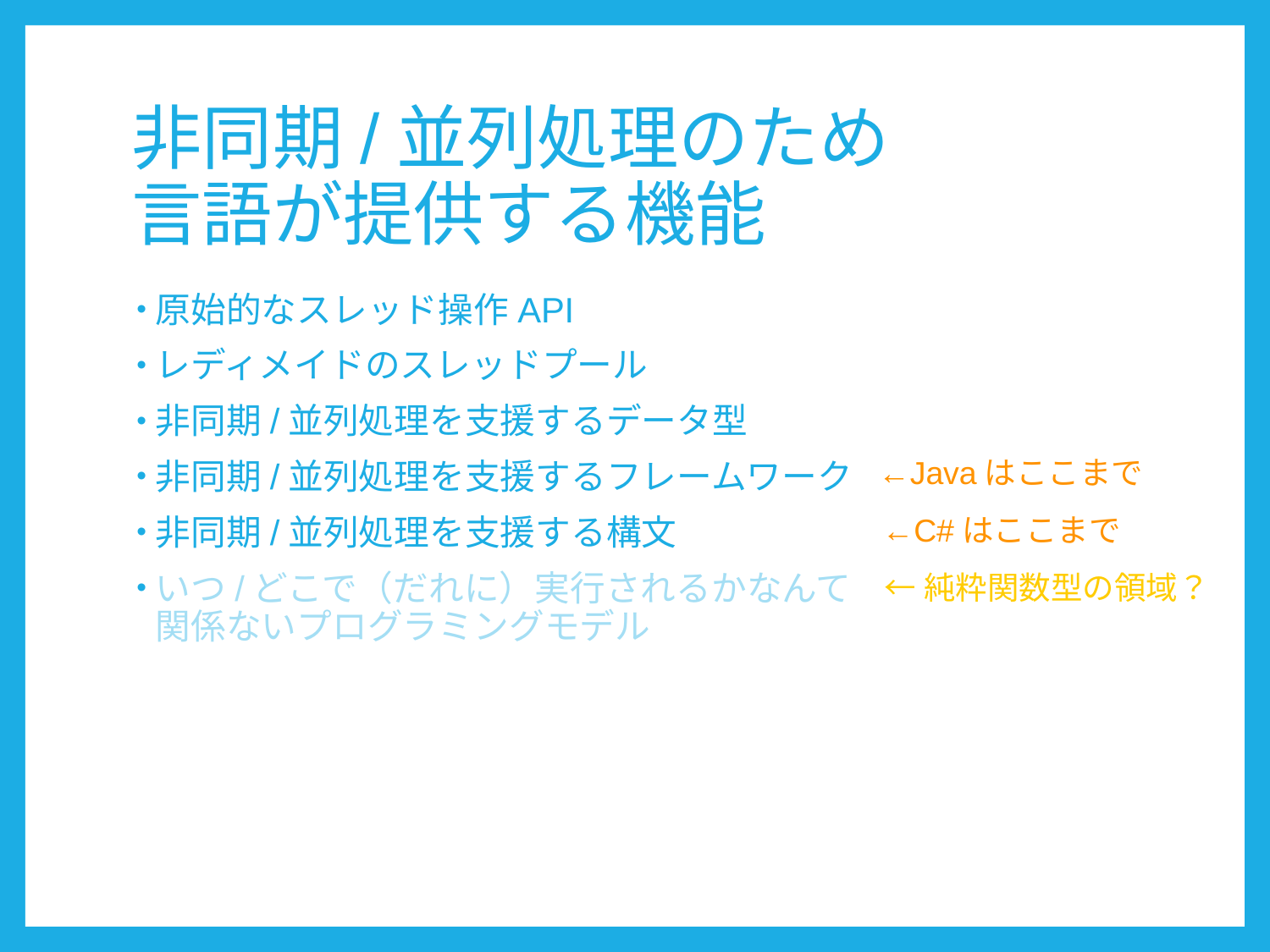

# 非同期/並列処理のため 言語が提供する機能
原始的なスレッド操作API
レディメイドのスレッドプール
非同期/並列処理を支援するデータ型
非同期/並列処理を支援するフレームワーク
非同期/並列処理を支援する構文
いつ/どこで（だれに）実行されるかなんて
関係ないプログラミングモデル
←Javaはここまで
←C#はここまで
←純粋関数型の領域？